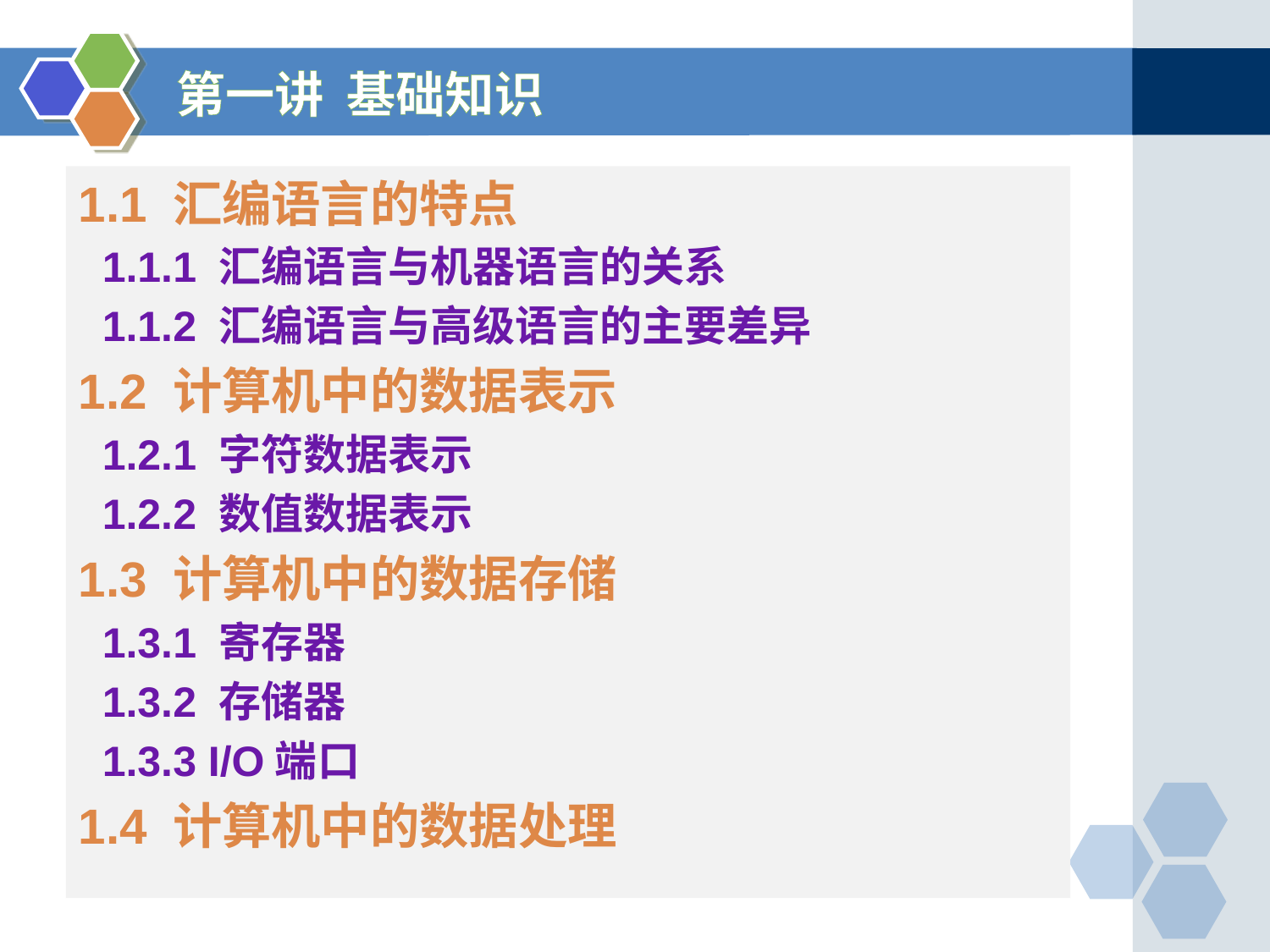

第一讲  基础知识
1.1 汇编语言的特点
  1.1.1 汇编语言与机器语言的关系
  1.1.2 汇编语言与高级语言的主要差异
1.2 计算机中的数据表示
  1.2.1 字符数据表示
  1.2.2 数值数据表示
1.3 计算机中的数据存储
  1.3.1 寄存器
  1.3.2 存储器
  1.3.3 I/O端口
1.4 计算机中的数据处理